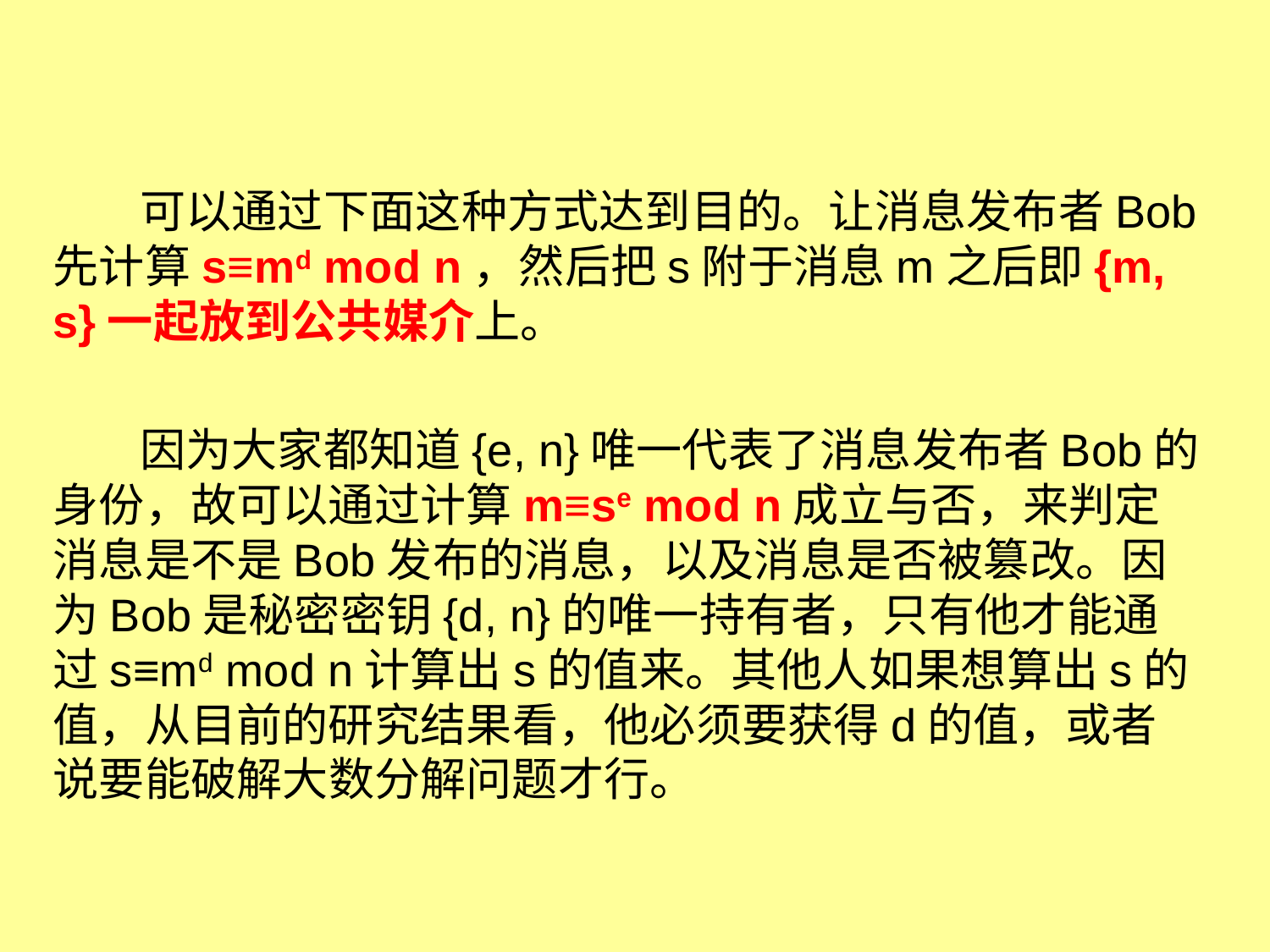

#
可以通过下面这种方式达到目的。让消息发布者Bob先计算s≡md mod n，然后把s附于消息m之后即{m, s}一起放到公共媒介上。

因为大家都知道{e, n}唯一代表了消息发布者Bob的身份，故可以通过计算m≡se mod n成立与否，来判定消息是不是Bob发布的消息，以及消息是否被篡改。因为Bob是秘密密钥{d, n}的唯一持有者，只有他才能通过s≡md mod n计算出s的值来。其他人如果想算出s的值，从目前的研究结果看，他必须要获得d的值，或者说要能破解大数分解问题才行。